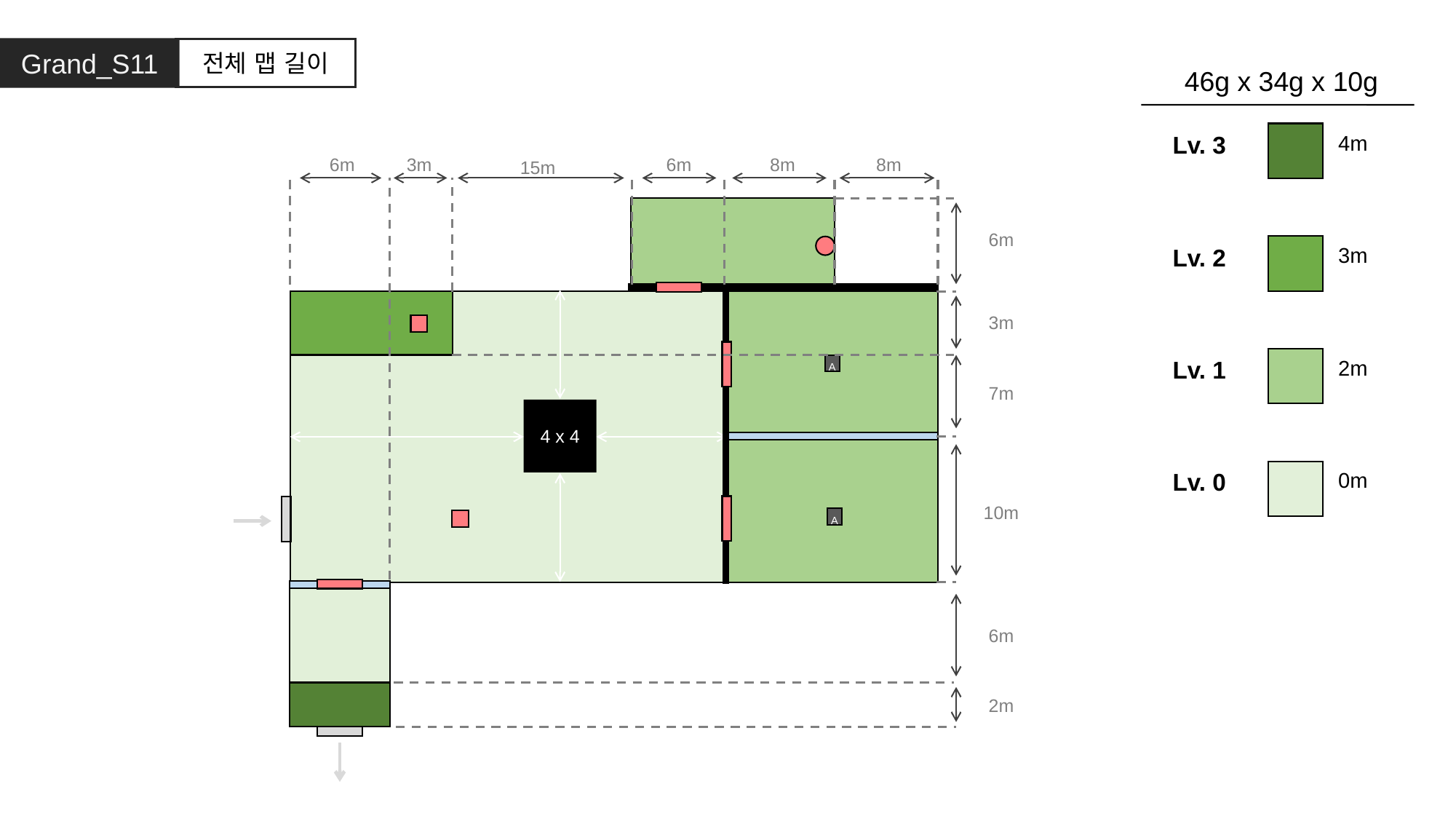

Grand_S11
전체 맵 길이
46g x 34g x 10g

Lv. 3
4m
6m
3m
6m
8m
8m
15m

6m

Lv. 2
3m

3m

Lv. 1
2m
A
7m
4 x 4

Lv. 0

0m

10m

A

6m

2m